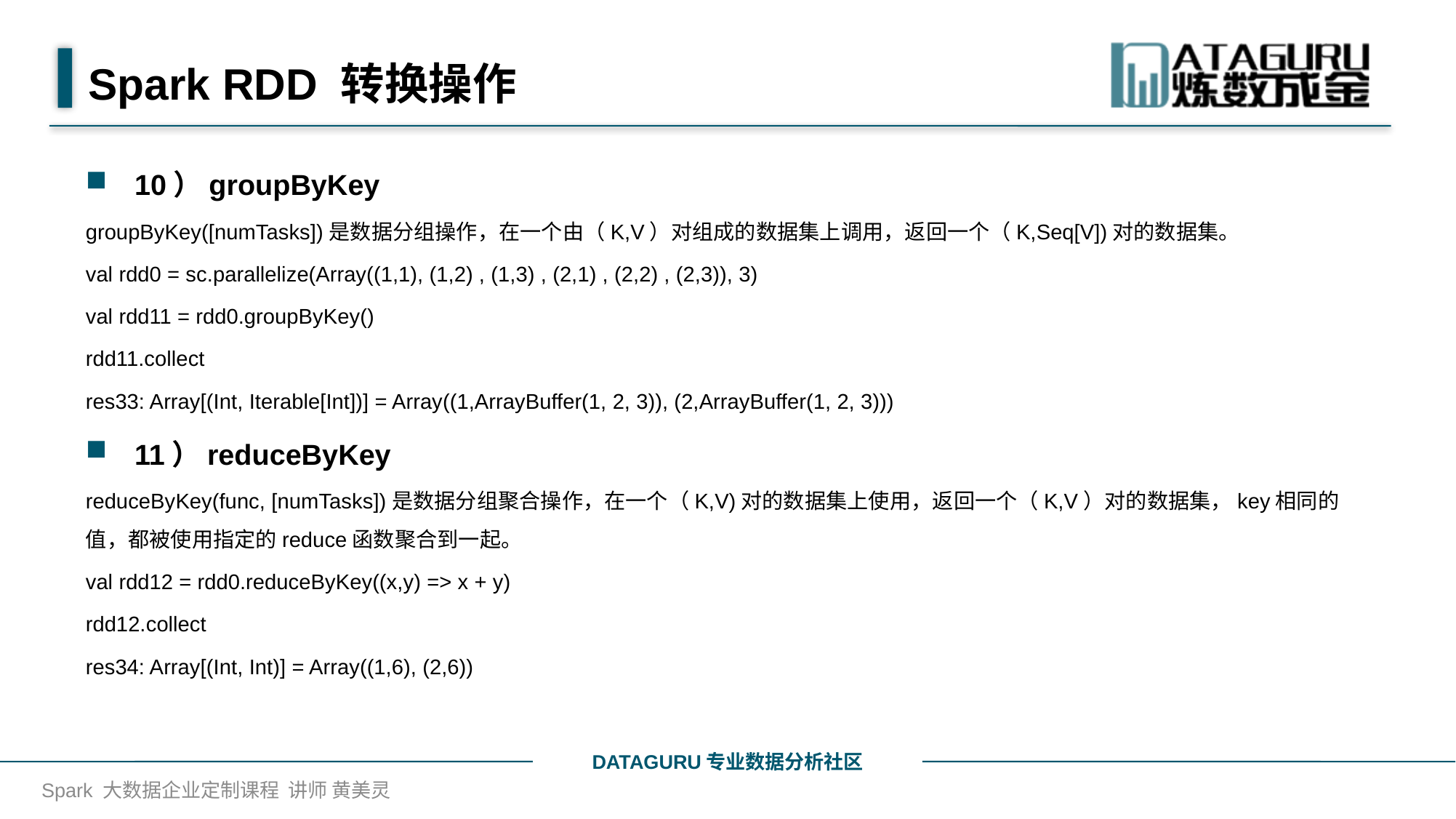

# Spark RDD 转换操作
10）groupByKey
groupByKey([numTasks])是数据分组操作，在一个由（K,V）对组成的数据集上调用，返回一个（K,Seq[V])对的数据集。
val rdd0 = sc.parallelize(Array((1,1), (1,2) , (1,3) , (2,1) , (2,2) , (2,3)), 3)
val rdd11 = rdd0.groupByKey()
rdd11.collect
res33: Array[(Int, Iterable[Int])] = Array((1,ArrayBuffer(1, 2, 3)), (2,ArrayBuffer(1, 2, 3)))
11）reduceByKey
reduceByKey(func, [numTasks])是数据分组聚合操作，在一个（K,V)对的数据集上使用，返回一个（K,V）对的数据集，key相同的值，都被使用指定的reduce函数聚合到一起。
val rdd12 = rdd0.reduceByKey((x,y) => x + y)
rdd12.collect
res34: Array[(Int, Int)] = Array((1,6), (2,6))